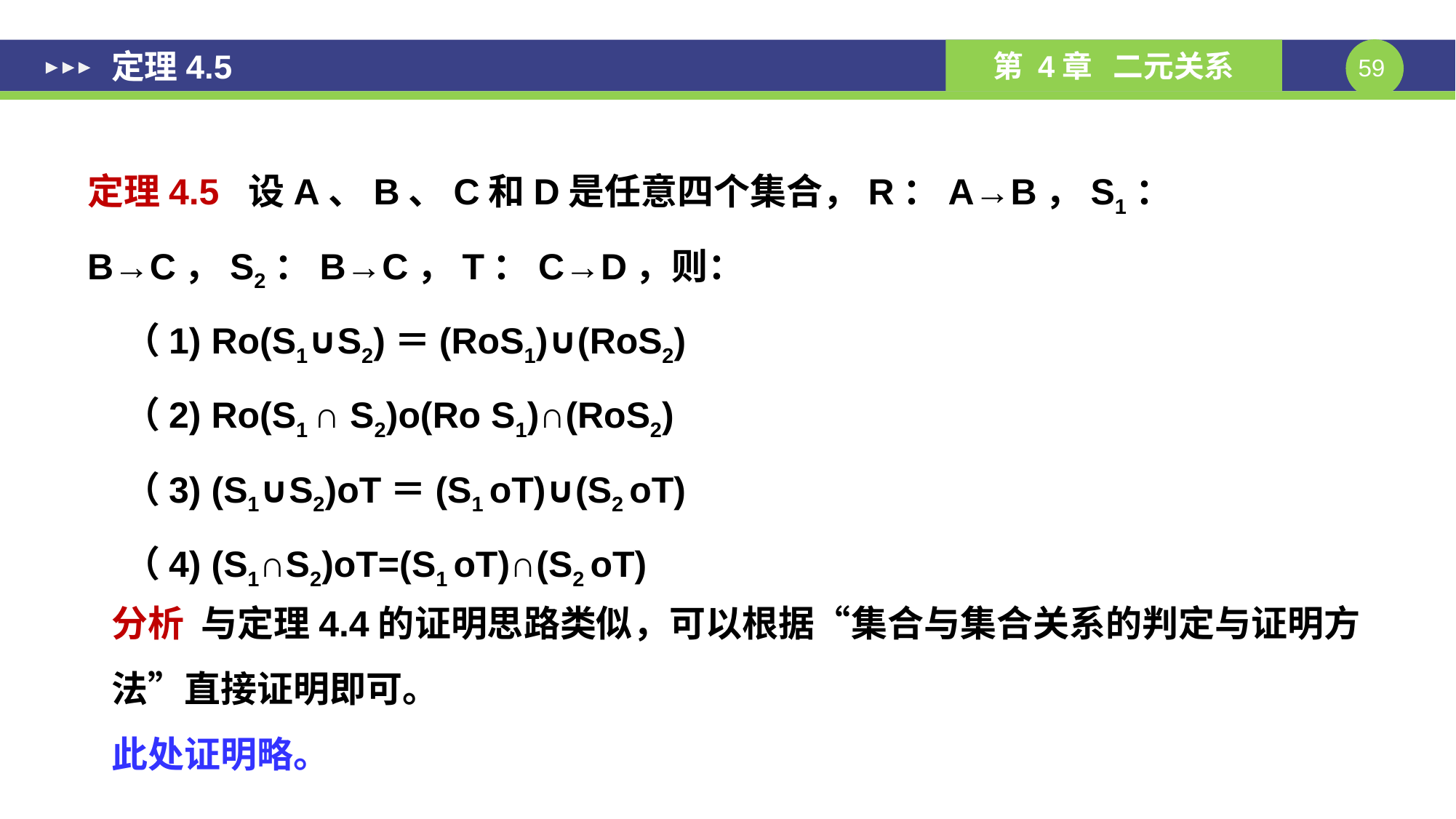

定理4.5
定理4.5  设A、B、C和D是任意四个集合，R：A→B，S1：B→C，S2：B→C，T：C→D，则：
　（1) Ro(S1∪S2)＝(RoS1)∪(RoS2)
　（2) Ro(S1 ∩ S2)o(Ro S1)∩(RoS2)
　（3) (S1∪S2)oT＝(S1 oT)∪(S2 oT)
　（4) (S1∩S2)oT=(S1 oT)∩(S2 oT)

分析  与定理4.4的证明思路类似，可以根据“集合与集合关系的判定与证明方法”直接证明即可。
此处证明略。